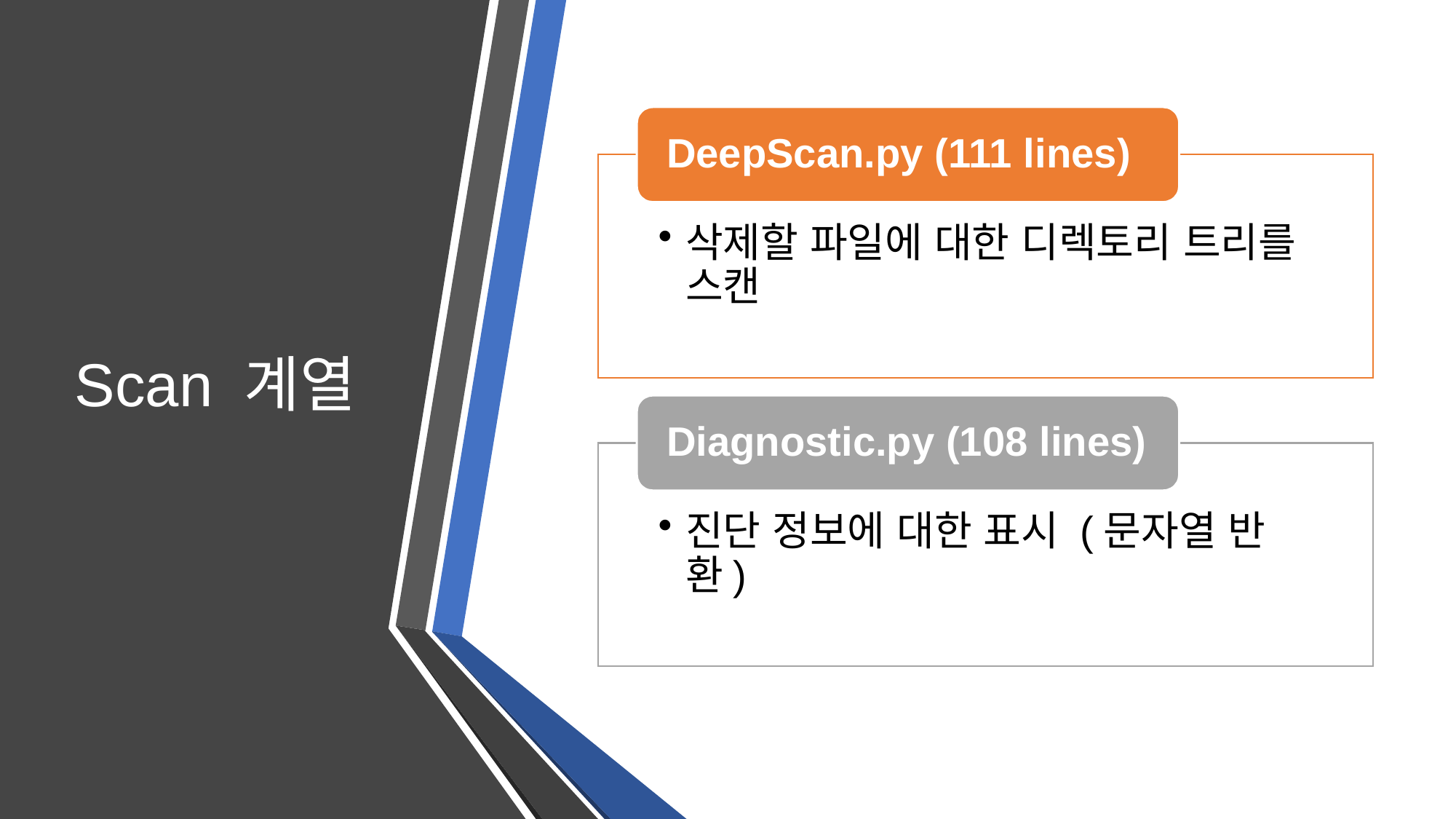

# Scan 계열
삭제할 파일에 대한 디렉토리 트리를 스캔
DeepScan.py (111 lines)
진단 정보에 대한 표시 (문자열 반환)
Diagnostic.py (108 lines)